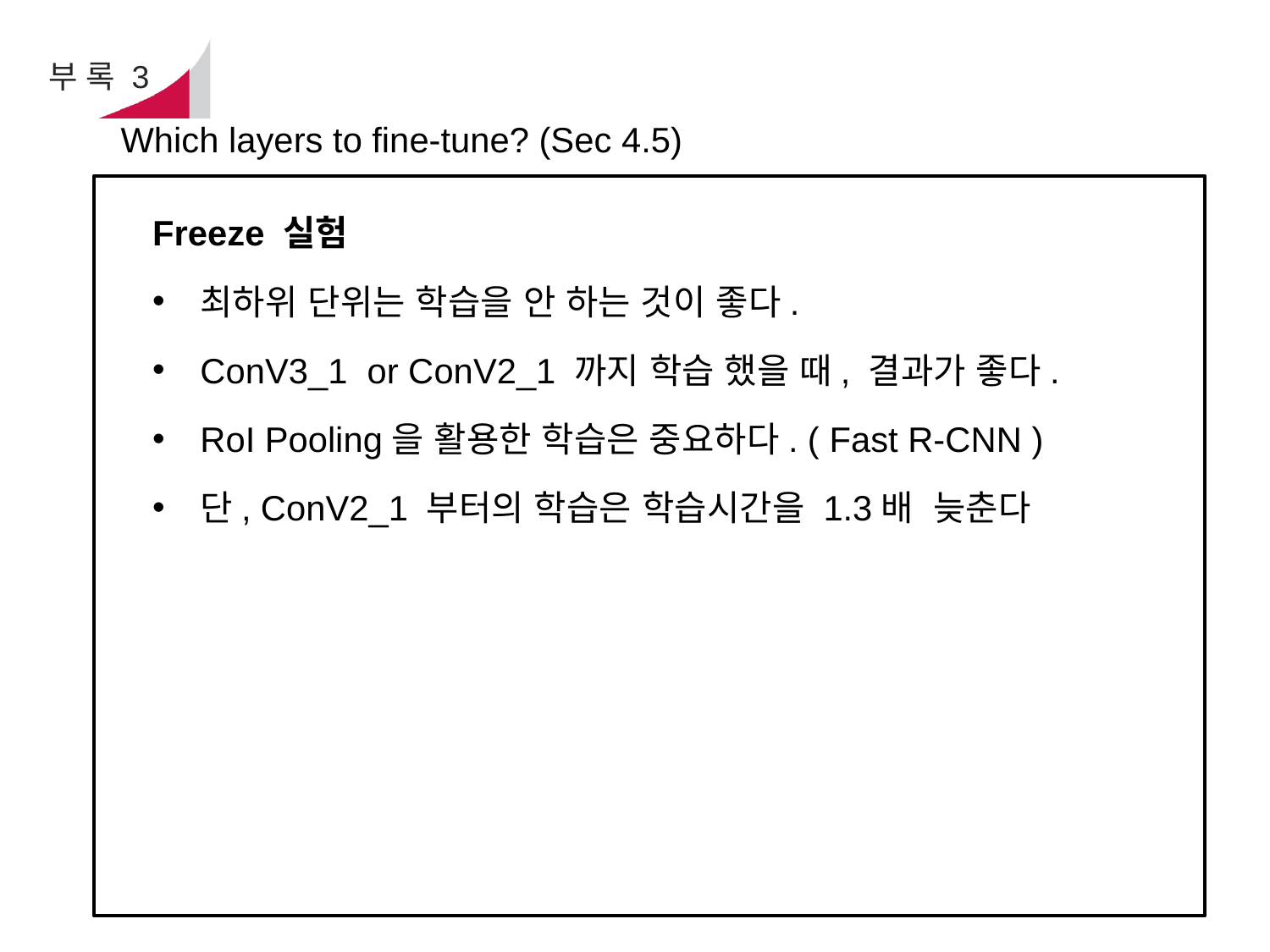

# 부 록 3
Which layers to fine-tune? (Sec 4.5)

Freeze 실험
최하위 단위는 학습을 안 하는 것이 좋다.
ConV3_1  or ConV2_1 까지 학습 했을 때, 결과가 좋다.
RoI Pooling을 활용한 학습은 중요하다. ( Fast R-CNN )
단, ConV2_1 부터의 학습은 학습시간을 1.3배  늦춘다